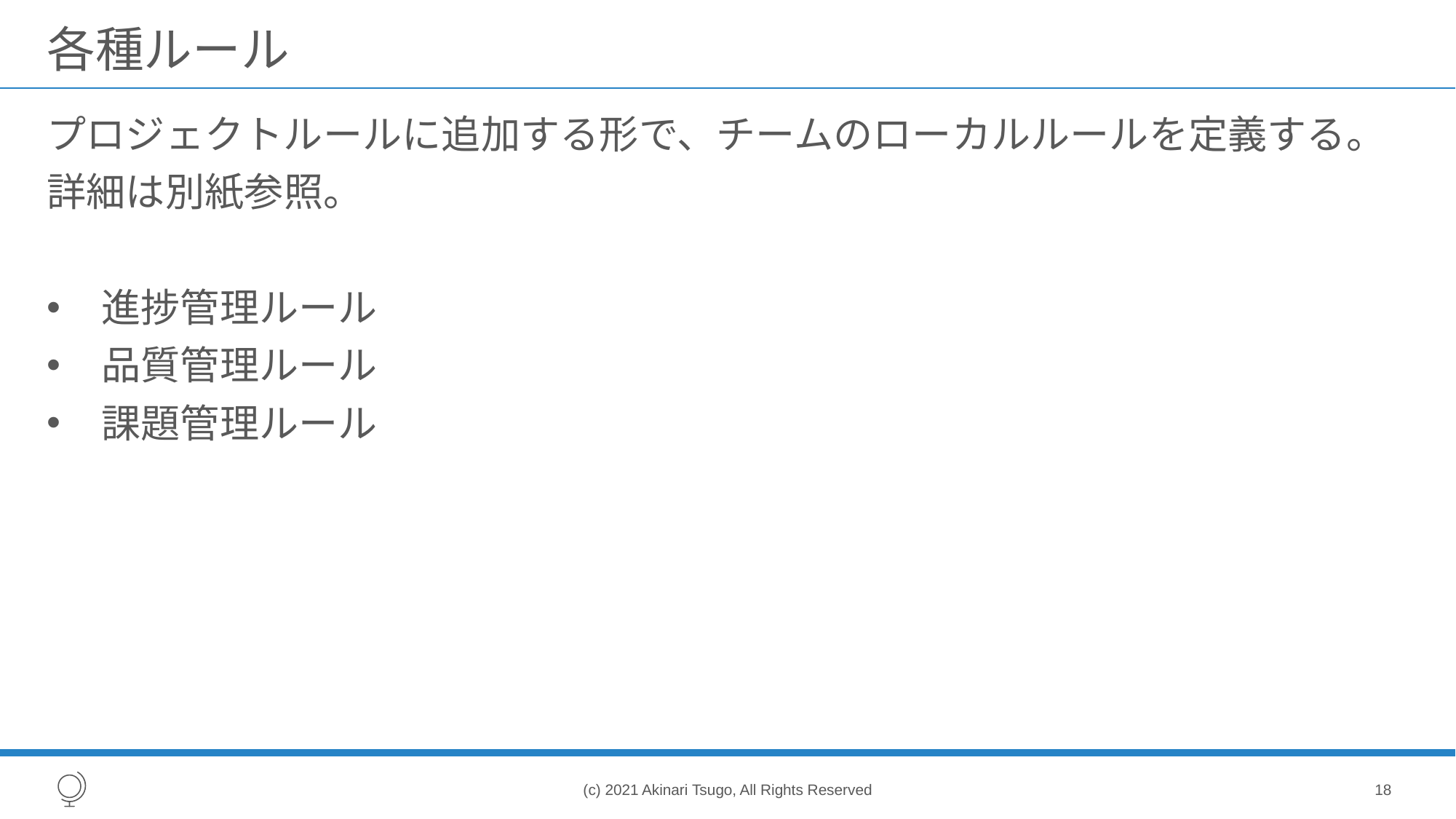

# 各種ルール
プロジェクトルールに追加する形で、チームのローカルルールを定義する。
詳細は別紙参照。

進捗管理ルール
品質管理ルール
課題管理ルール